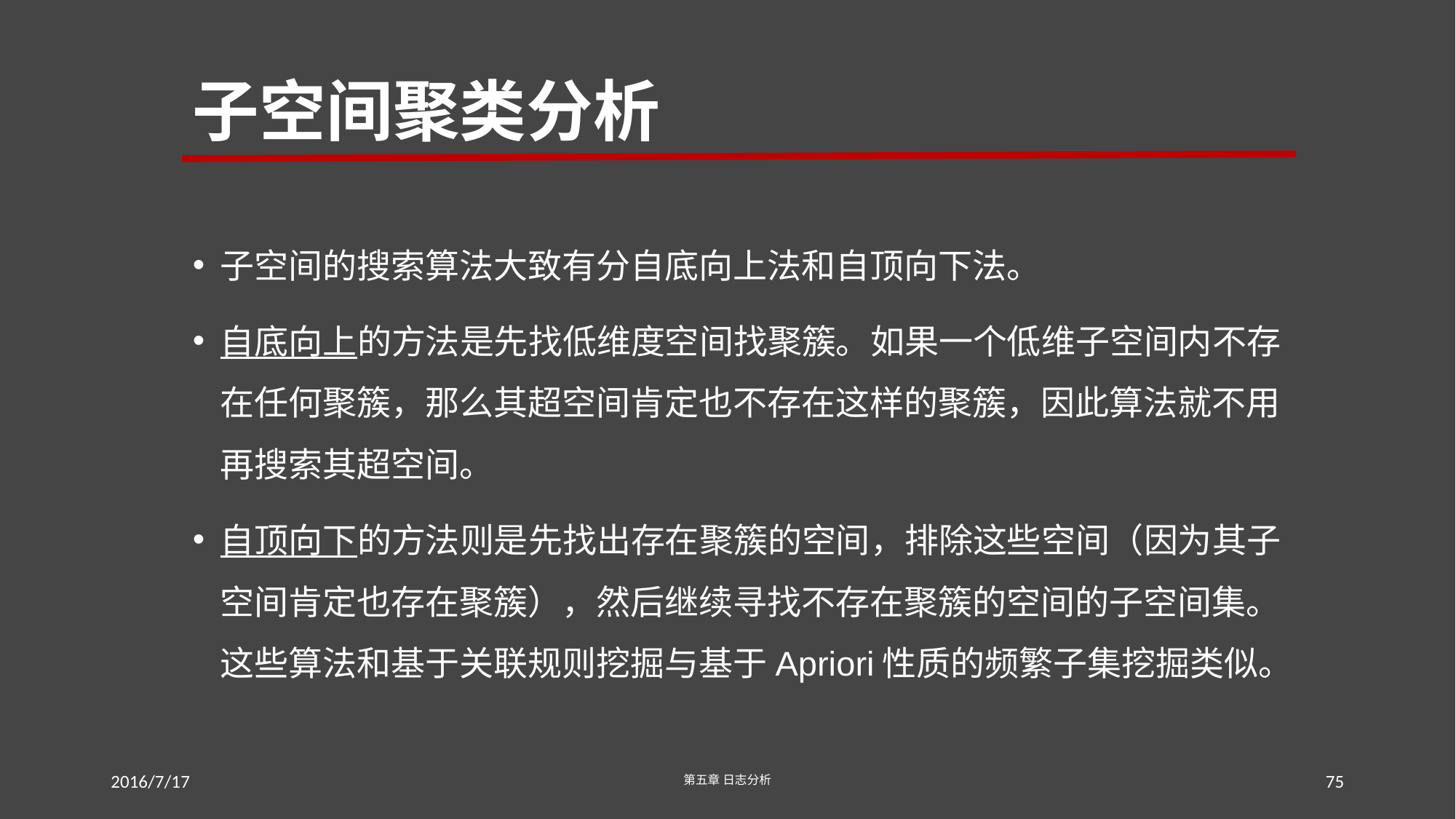

# 子空间聚类分析
子空间的搜索算法大致有分自底向上法和自顶向下法。
自底向上的方法是先找低维度空间找聚簇。如果一个低维子空间内不存在任何聚簇，那么其超空间肯定也不存在这样的聚簇，因此算法就不用再搜索其超空间。
自顶向下的方法则是先找出存在聚簇的空间，排除这些空间（因为其子空间肯定也存在聚簇），然后继续寻找不存在聚簇的空间的子空间集。这些算法和基于关联规则挖掘与基于Apriori性质的频繁子集挖掘类似。
2016/7/17
第五章 日志分析
75